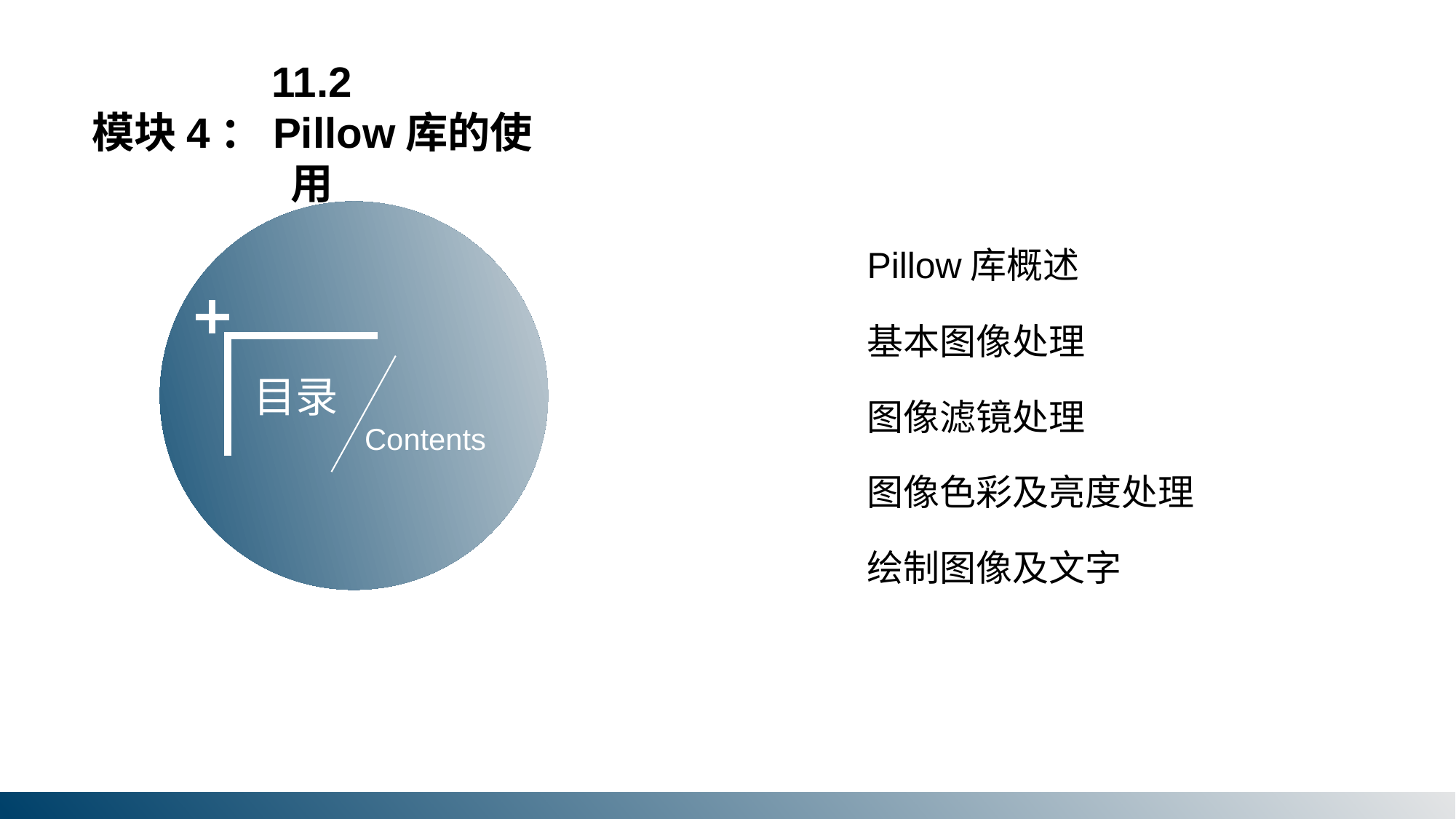

11.2
模块4：Pillow库的使用
Pillow库概述
基本图像处理
图像滤镜处理
图像色彩及亮度处理
绘制图像及文字